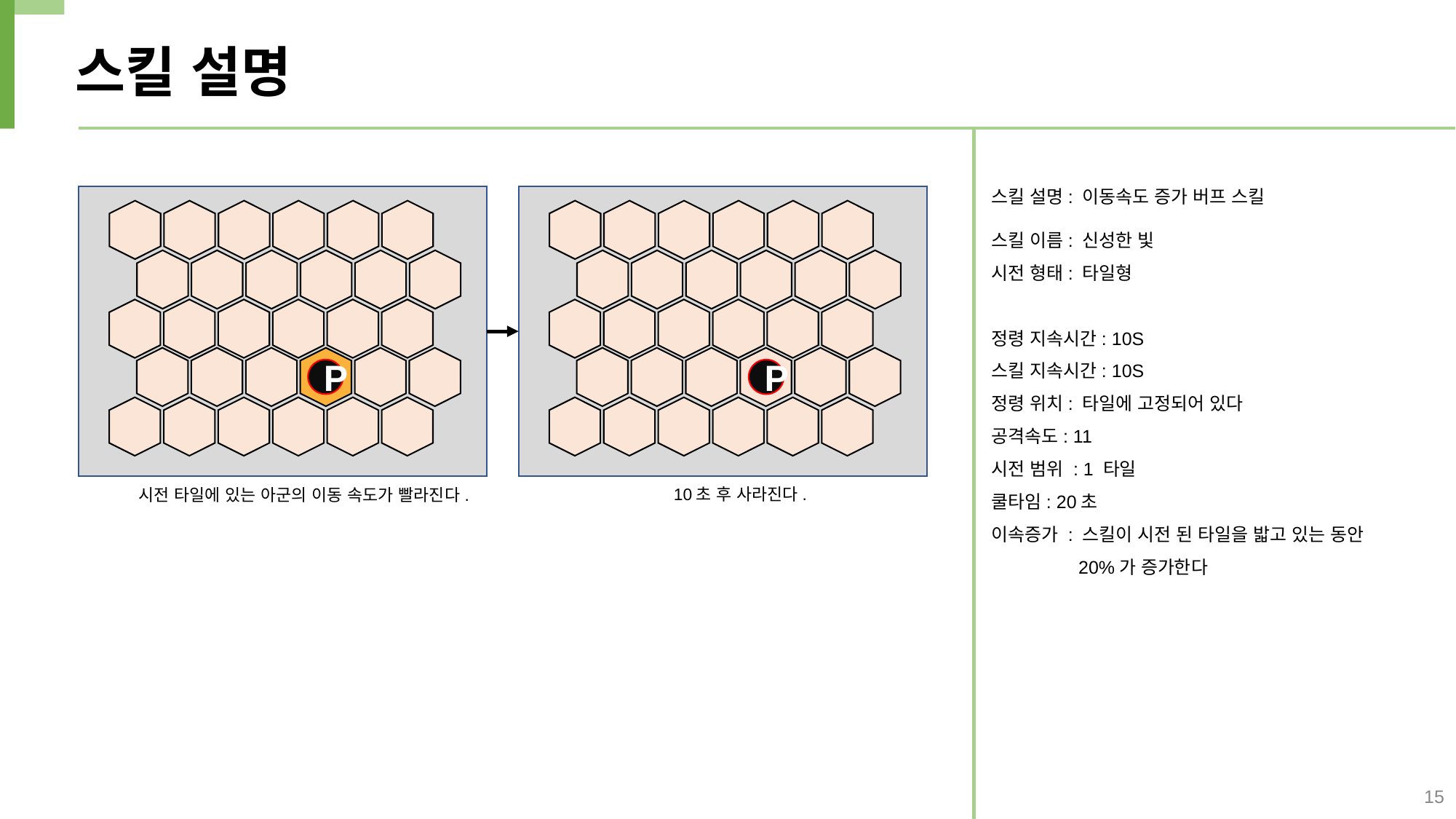

스킬 설명
스킬 설명: 이동속도 증가 버프 스킬

스킬 이름: 신성한 빛
시전 형태: 타일형

정령 지속시간: 10S
스킬 지속시간: 10S
정령 위치: 타일에 고정되어 있다
공격속도: 11
시전 범위 : 1 타일
쿨타임: 20초
이속증가 : 스킬이 시전 된 타일을 밟고 있는 동안
                 20%가 증가한다

10초 후 사라진다.
시전 타일에 있는 아군의 이동 속도가 빨라진다.
P
P
15